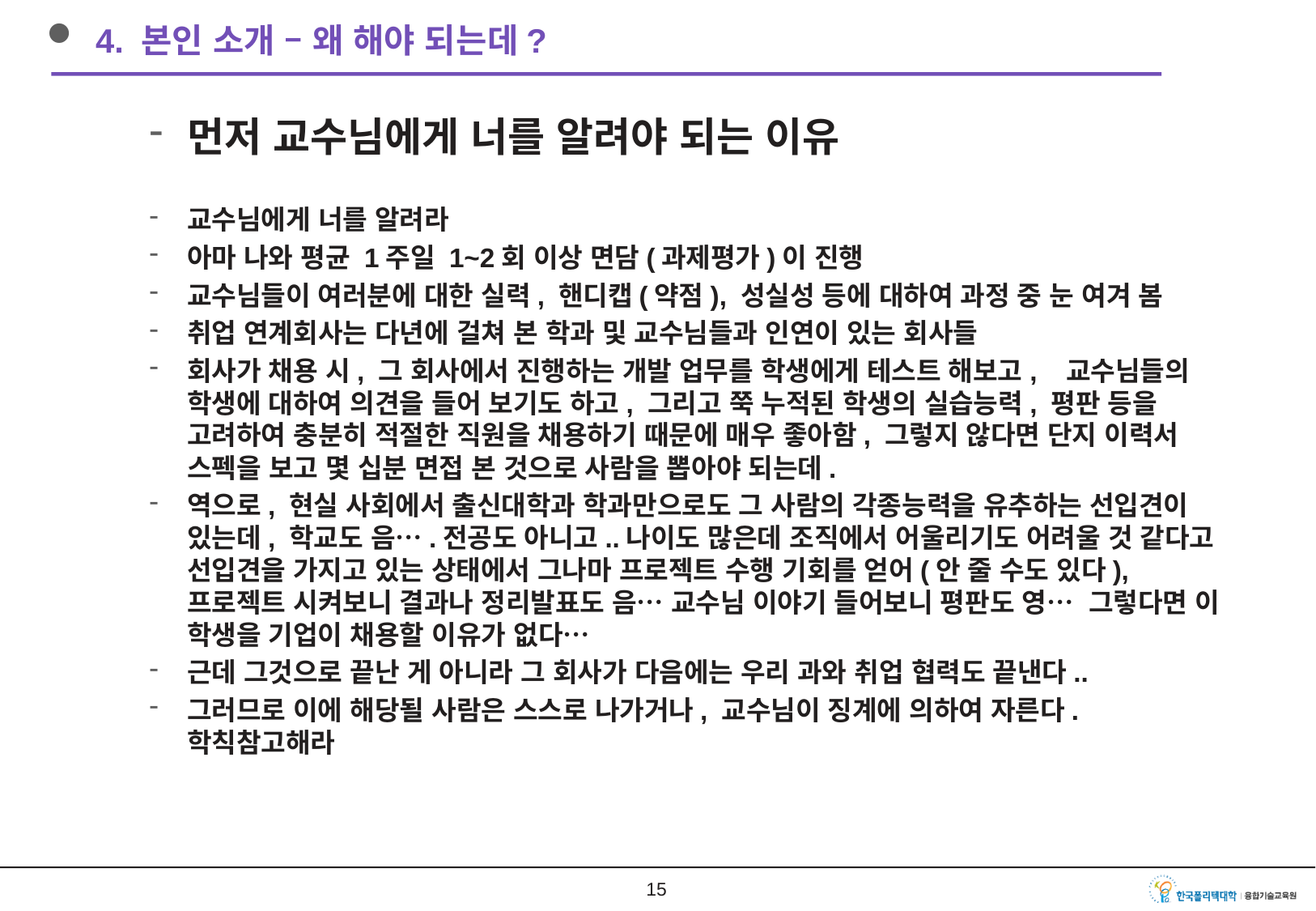

4. 본인 소개 – 왜 해야 되는데?
먼저 교수님에게 너를 알려야 되는 이유

교수님에게 너를 알려라
아마 나와 평균 1주일 1~2회 이상 면담(과제평가)이 진행
교수님들이 여러분에 대한 실력, 핸디캡(약점), 성실성 등에 대하여 과정 중 눈 여겨 봄
취업 연계회사는 다년에 걸쳐 본 학과 및 교수님들과 인연이 있는 회사들
회사가 채용 시, 그 회사에서 진행하는 개발 업무를 학생에게 테스트 해보고,   교수님들의 학생에 대하여 의견을 들어 보기도 하고, 그리고 쭉 누적된 학생의 실습능력, 평판 등을 고려하여 충분히 적절한 직원을 채용하기 때문에 매우 좋아함, 그렇지 않다면 단지 이력서 스펙을 보고 몇 십분 면접 본 것으로 사람을 뽑아야 되는데.
역으로, 현실 사회에서 출신대학과 학과만으로도 그 사람의 각종능력을 유추하는 선입견이 있는데, 학교도 음….전공도 아니고..나이도 많은데 조직에서 어울리기도 어려울 것 같다고 선입견을 가지고 있는 상태에서 그나마 프로젝트 수행 기회를 얻어(안 줄 수도 있다), 프로젝트 시켜보니 결과나 정리발표도 음… 교수님 이야기 들어보니 평판도 영…  그렇다면 이 학생을 기업이 채용할 이유가 없다…
근데 그것으로 끝난 게 아니라 그 회사가 다음에는 우리 과와 취업 협력도 끝낸다..
그러므로 이에 해당될 사람은 스스로 나가거나, 교수님이 징계에 의하여 자른다. 학칙참고해라
15